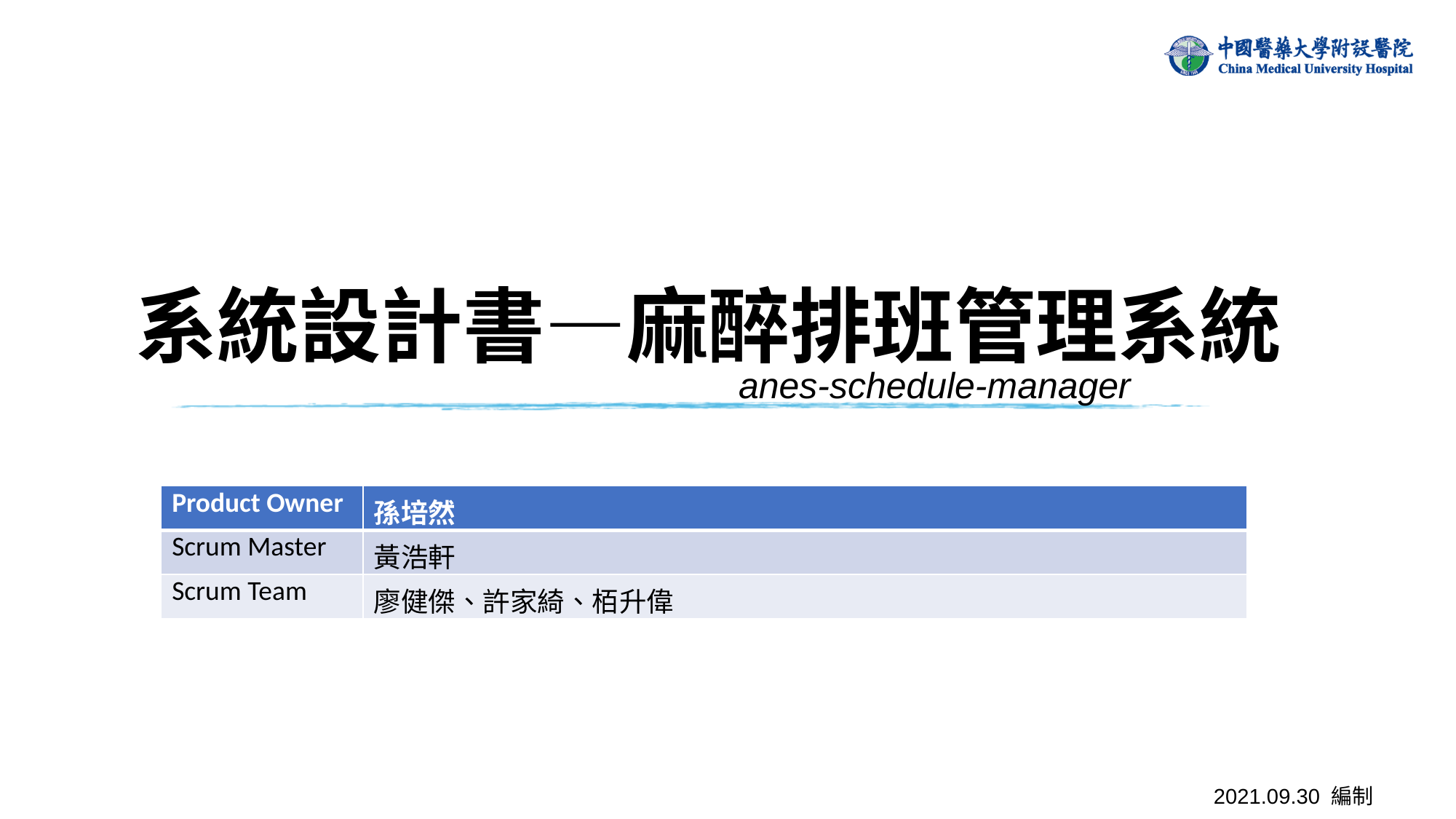

# 系統設計書—麻醉排班管理系統
anes-schedule-manager
| Product Owner | 孫培然 |
| --- | --- |
| Scrum Master | 黃浩軒 |
| Scrum Team | 廖健傑、許家綺、栢升偉 |
2021.09.30 編制